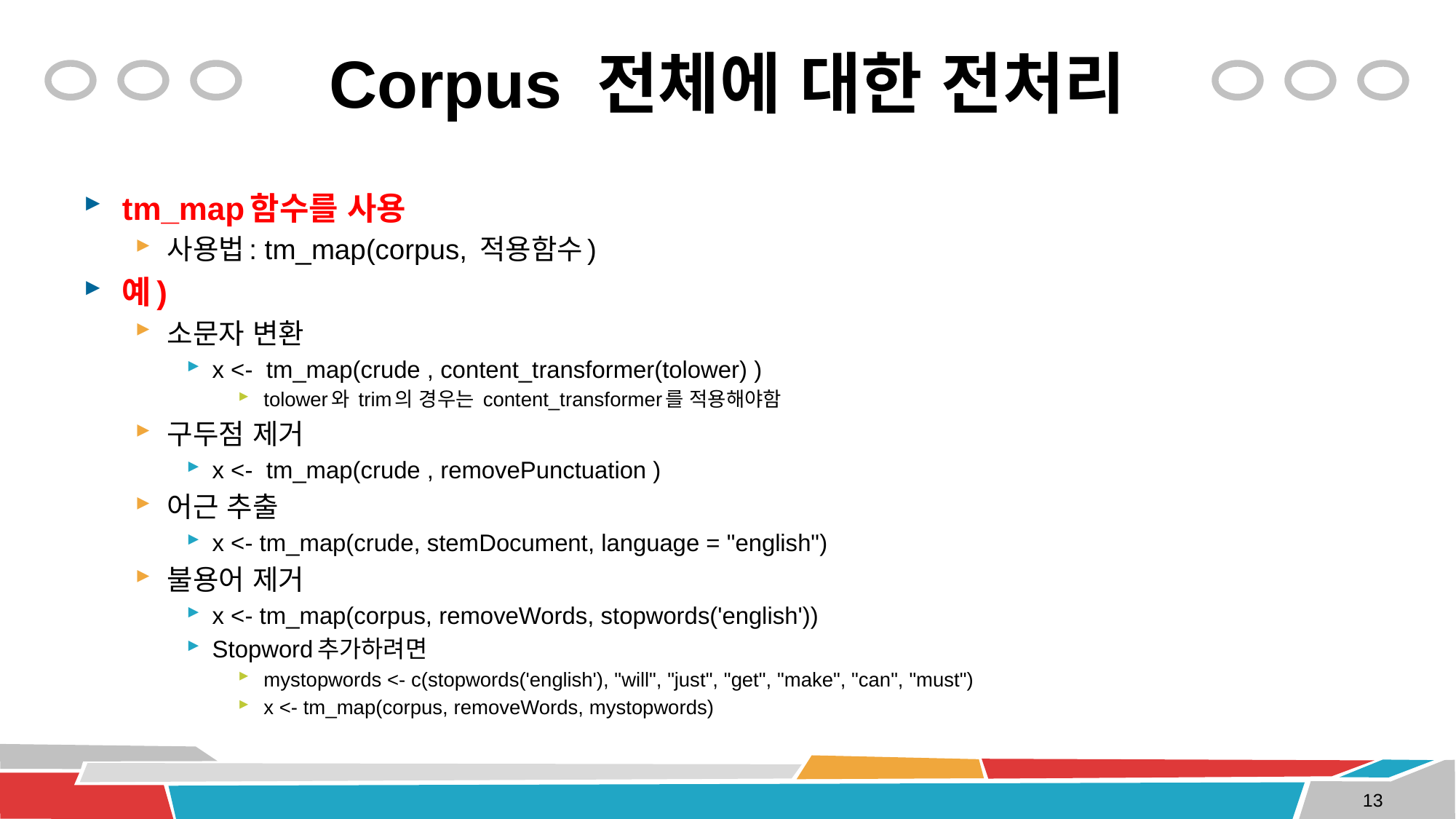

# Corpus 전체에 대한 전처리
tm_map함수를 사용
사용법: tm_map(corpus, 적용함수)
예)
소문자 변환
x <-  tm_map(crude , content_transformer(tolower) )
tolower와 trim의 경우는 content_transformer를 적용해야함
구두점 제거
x <-  tm_map(crude , removePunctuation )
어근 추출
x <- tm_map(crude, stemDocument, language = "english")
불용어 제거
x <- tm_map(corpus, removeWords, stopwords('english'))
Stopword추가하려면
mystopwords <- c(stopwords('english'), "will", "just", "get", "make", "can", "must")
x <- tm_map(corpus, removeWords, mystopwords)

13